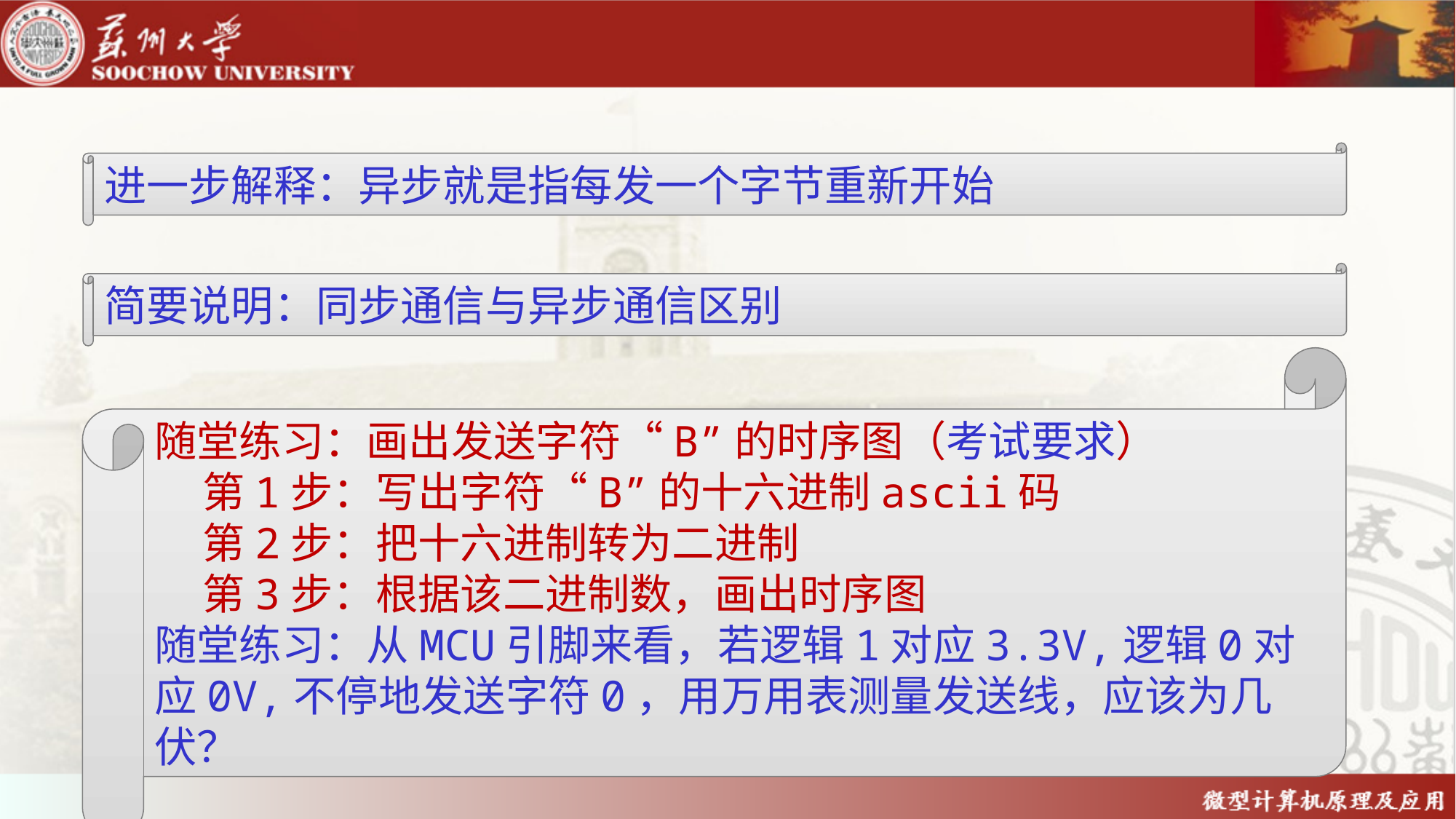

进一步解释：异步就是指每发一个字节重新开始
简要说明：同步通信与异步通信区别
随堂练习：画出发送字符“B”的时序图（考试要求）
    第1步：写出字符“B”的十六进制ascii码
    第2步：把十六进制转为二进制
    第3步：根据该二进制数，画出时序图
随堂练习：从MCU引脚来看，若逻辑1对应3.3V,逻辑0对应0V,不停地发送字符0，用万用表测量发送线，应该为几伏？